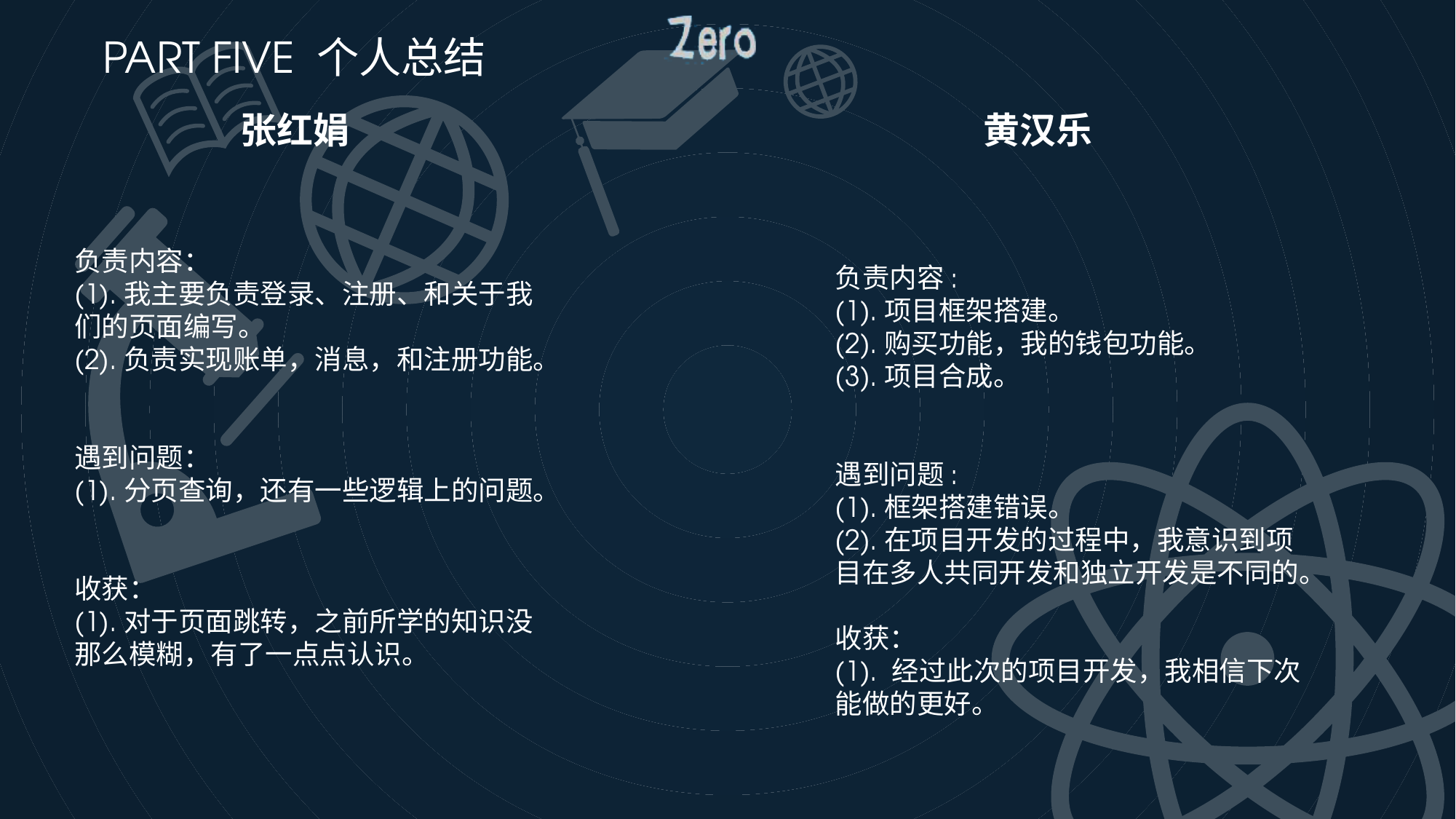

PART FIVE 个人总结
张红娟
负责内容：
(1).我主要负责登录、注册、和关于我们的页面编写。
(2).负责实现账单，消息，和注册功能。

遇到问题：
(1).分页查询，还有一些逻辑上的问题。

收获：
(1).对于页面跳转，之前所学的知识没那么模糊，有了一点点认识。

黄汉乐
负责内容:
(1).项目框架搭建。
(2).购买功能，我的钱包功能。
(3).项目合成。

遇到问题:
(1).框架搭建错误。
(2).在项目开发的过程中，我意识到项目在多人共同开发和独立开发是不同的。

收获：
(1). 经过此次的项目开发，我相信下次能做的更好。